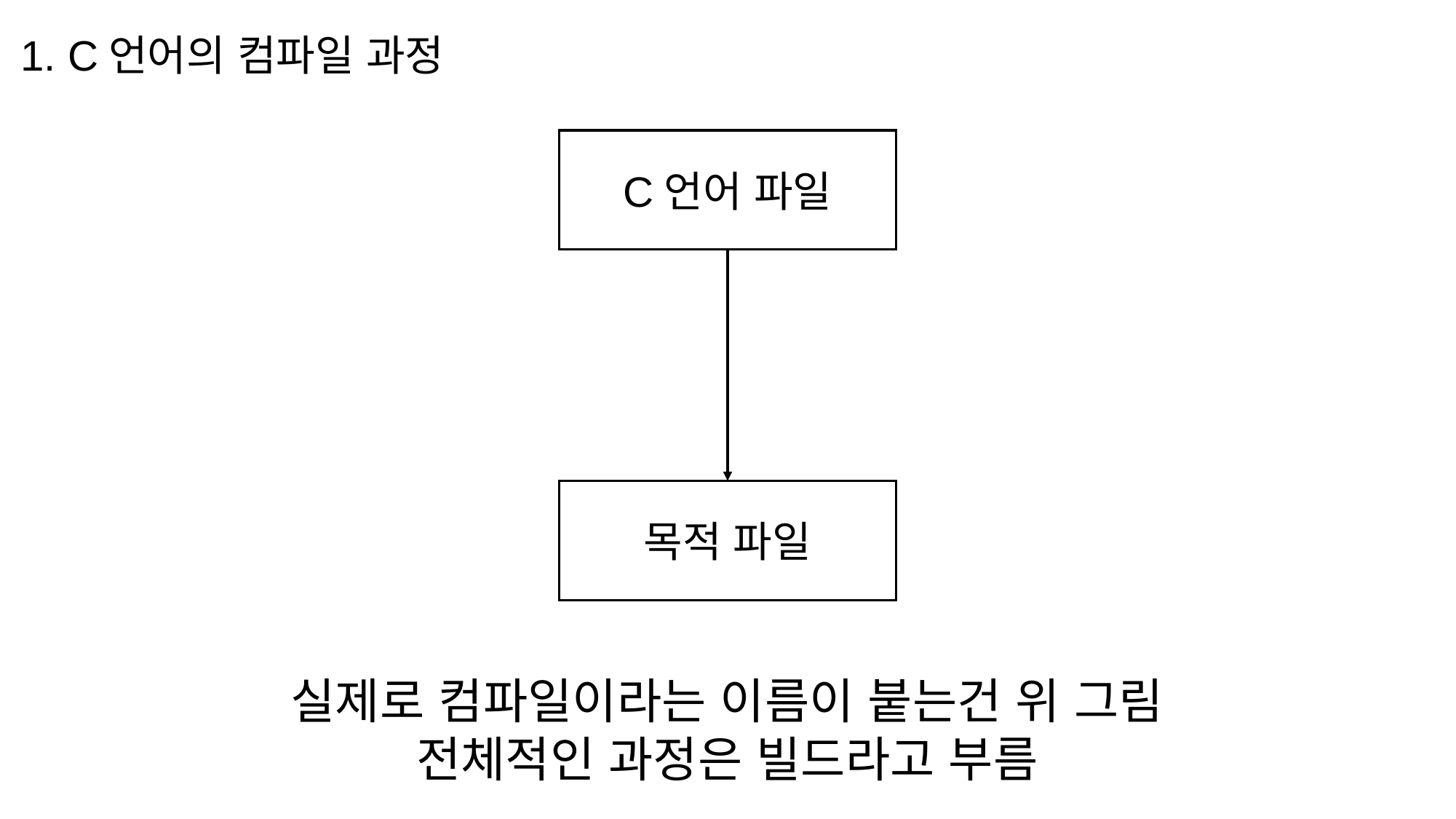

1. C언어의 컴파일 과정
C언어 파일
목적 파일
실제로 컴파일이라는 이름이 붙는건 위 그림
전체적인 과정은 빌드라고 부름